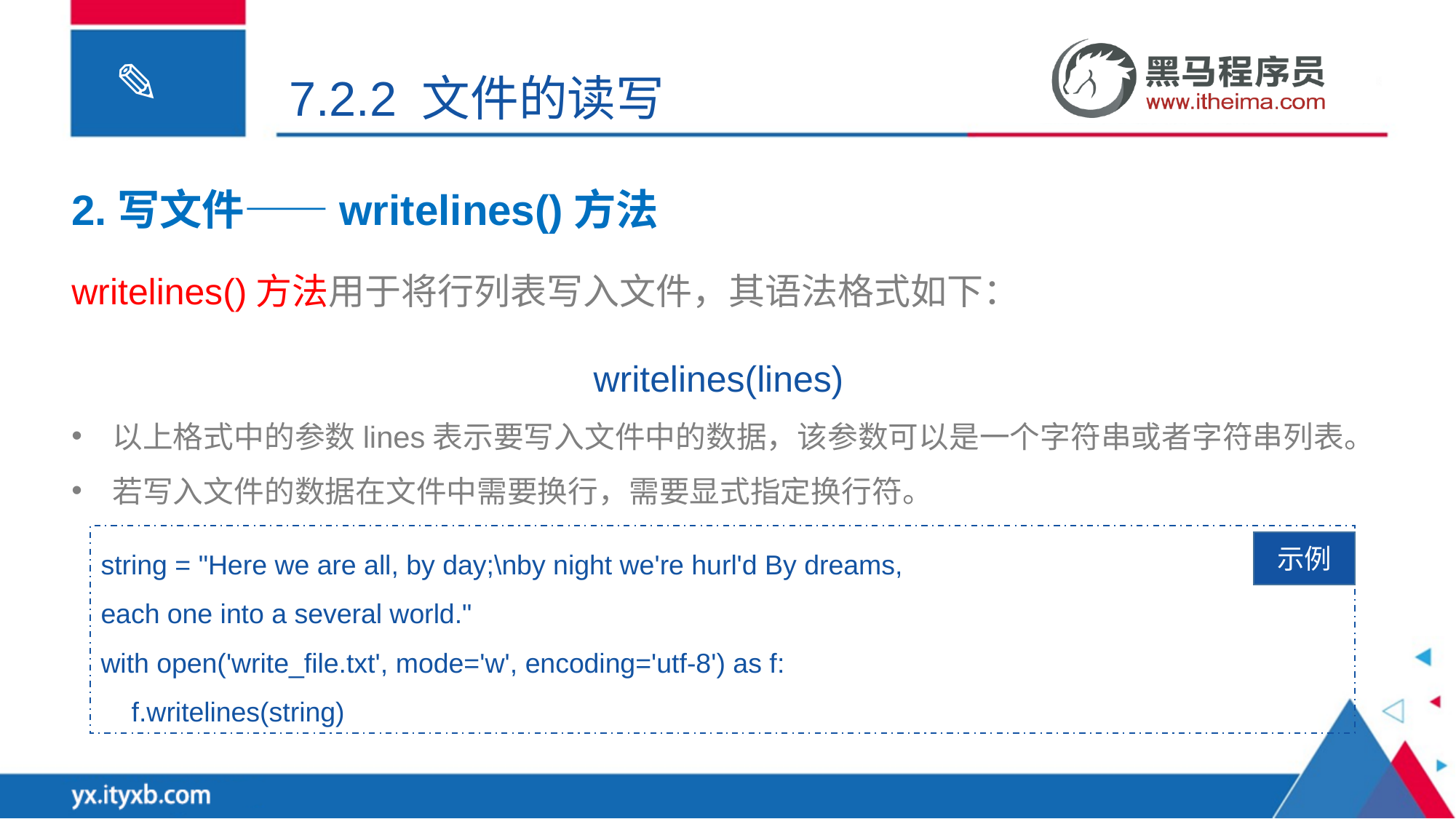

7.2.2 文件的读写
2.写文件——writelines()方法
writelines()方法用于将行列表写入文件，其语法格式如下：
writelines(lines)
以上格式中的参数lines表示要写入文件中的数据，该参数可以是一个字符串或者字符串列表。
若写入文件的数据在文件中需要换行，需要显式指定换行符。
string = "Here we are all, by day;\nby night we're hurl'd By dreams,
each one into a several world."
with open('write_file.txt', mode='w', encoding='utf-8') as f:
    f.writelines(string)
示例